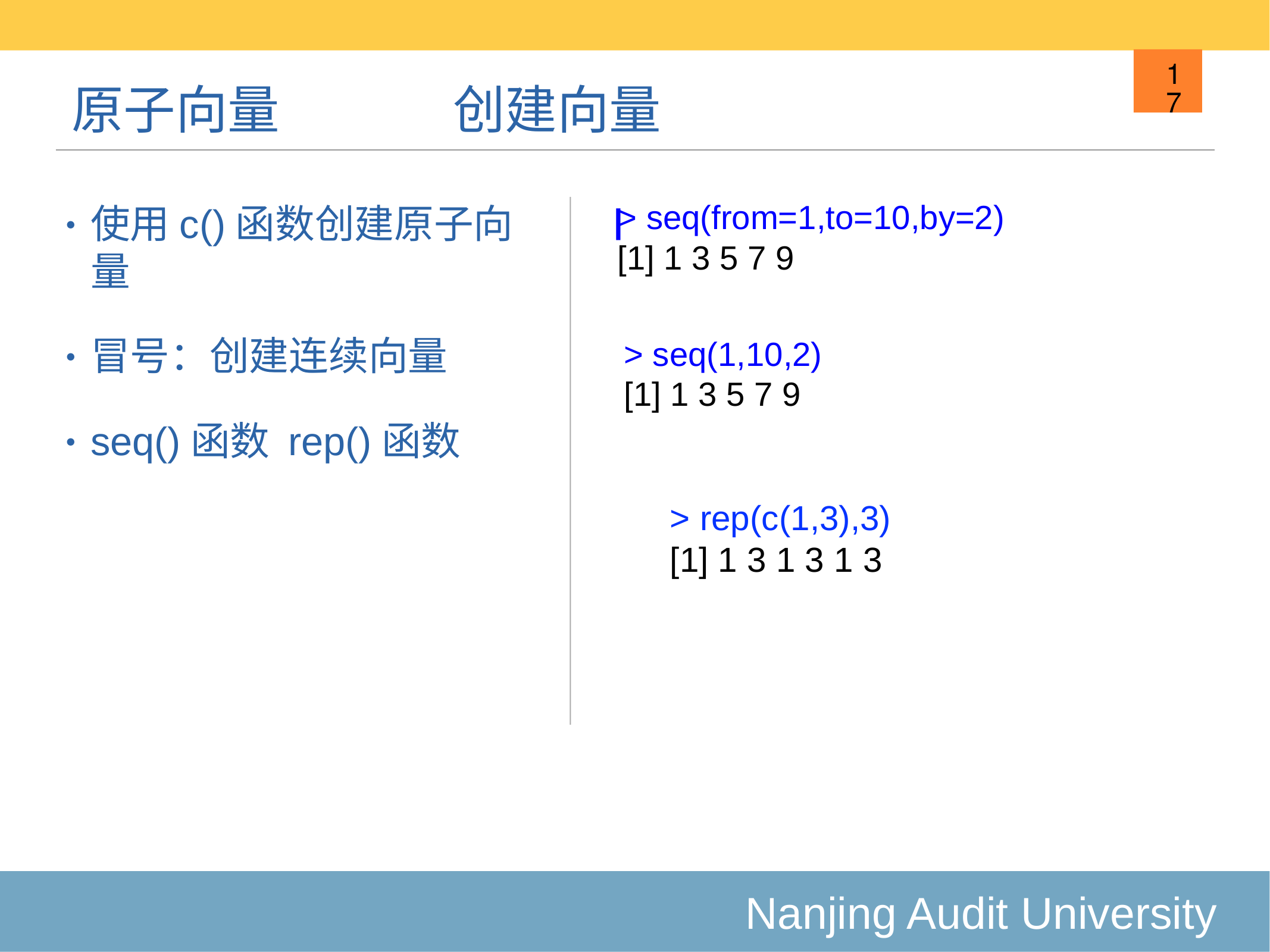

# 原子向量
创建向量
17
> seq(from=1,to=10,by=2)
[1] 1 3 5 7 9

使用c()函数创建原子向量
冒号：创建连续向量
seq()函数 rep()函数
|
> seq(1,10,2)
[1] 1 3 5 7 9

> rep(c(1,3),3)
[1] 1 3 1 3 1 3